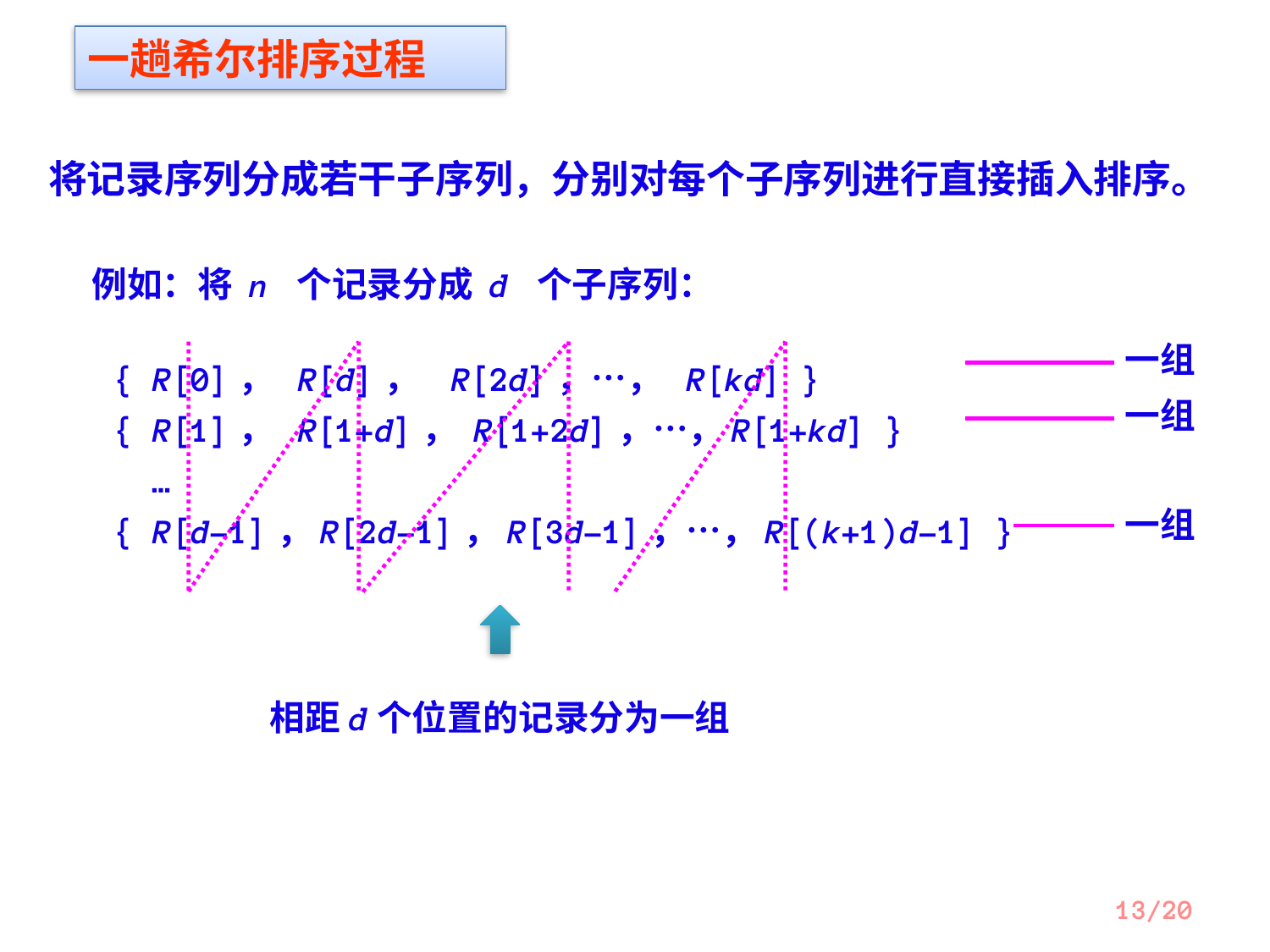

一趟希尔排序过程
 将记录序列分成若干子序列，分别对每个子序列进行直接插入排序。
例如：将 n 个记录分成 d 个子序列：
一组
一组
一组
  { R[0]，  R[d]，   R[2d]，…，  R[kd] }
  { R[1]，  R[1+d]， R[1+2d]，…，R[1+kd] }
    …
  { R[d-1]，R[2d-1]，R[3d-1]，…，R[(k+1)d-1] }

相距d个位置的记录分为一组
13/20